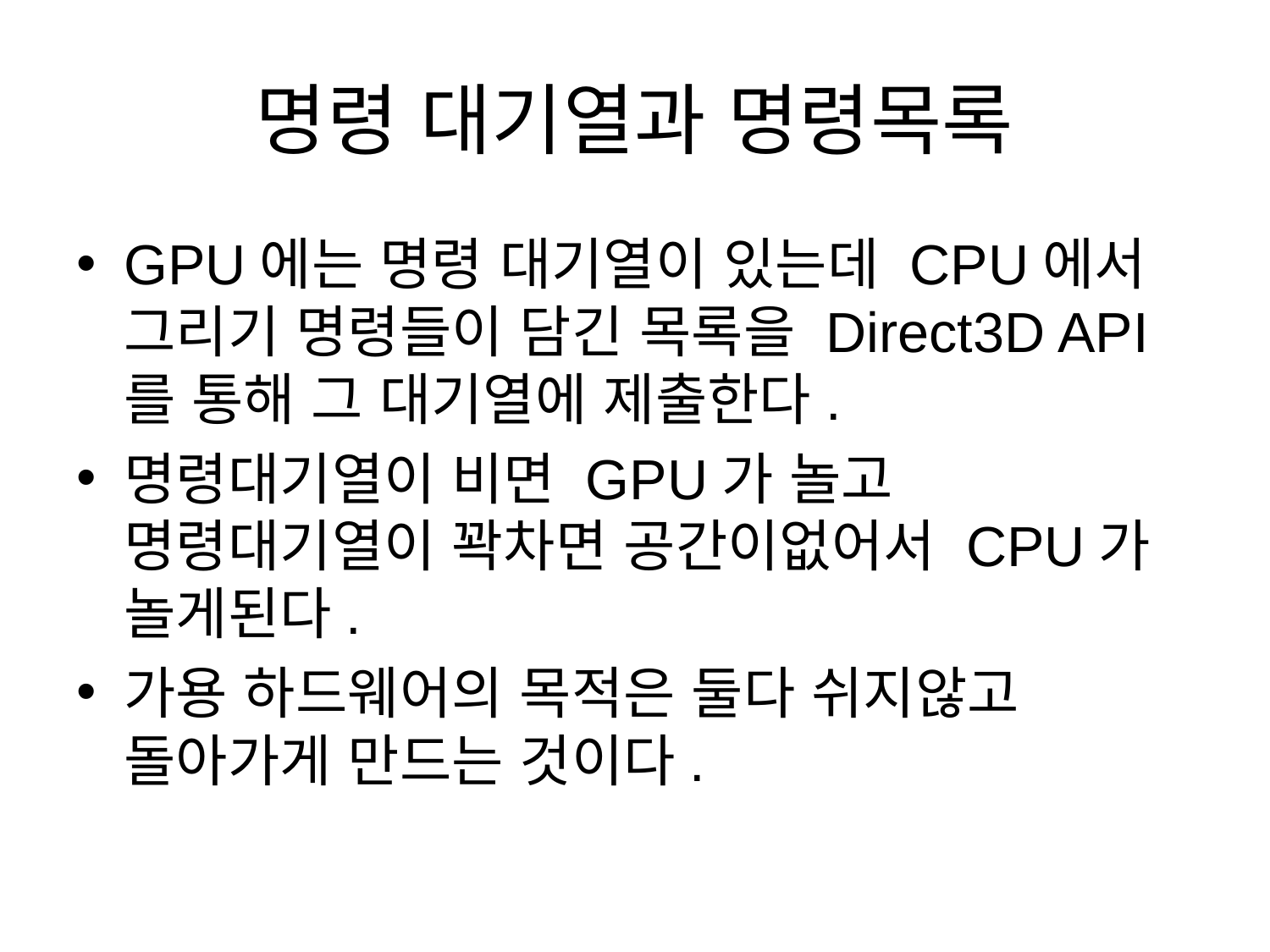

# 명령 대기열과 명령목록
GPU에는 명령 대기열이 있는데 CPU에서 그리기 명령들이 담긴 목록을 Direct3D API를 통해 그 대기열에 제출한다.
명령대기열이 비면 GPU가 놀고 명령대기열이 꽉차면 공간이없어서 CPU가 놀게된다.
가용 하드웨어의 목적은 둘다 쉬지않고 돌아가게 만드는 것이다.